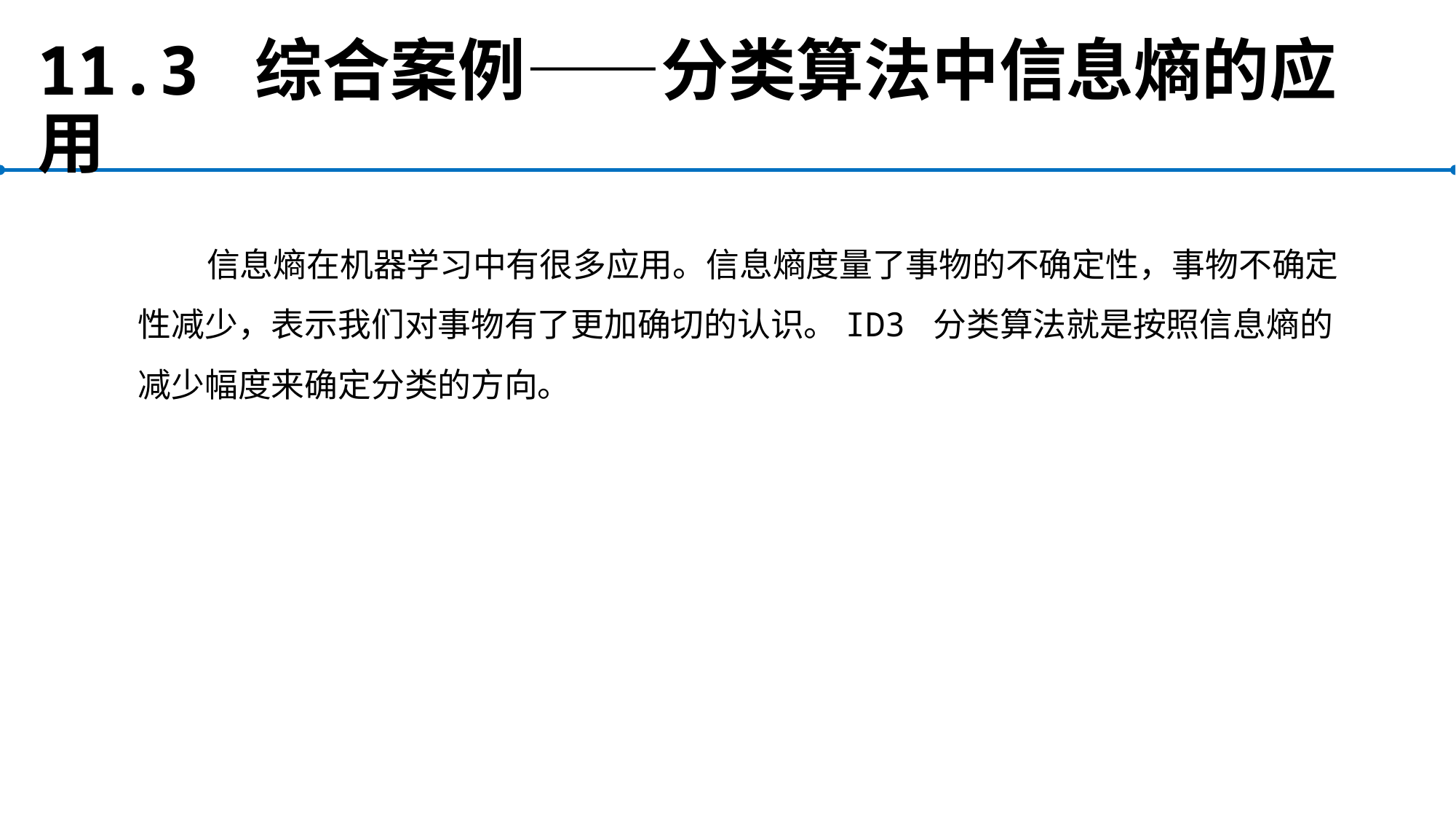

# 11.3 综合案例——分类算法中信息熵的应用
信息熵在机器学习中有很多应用。信息熵度量了事物的不确定性，事物不确定性减少，表示我们对事物有了更加确切的认识。ID3 分类算法就是按照信息熵的减少幅度来确定分类的方向。